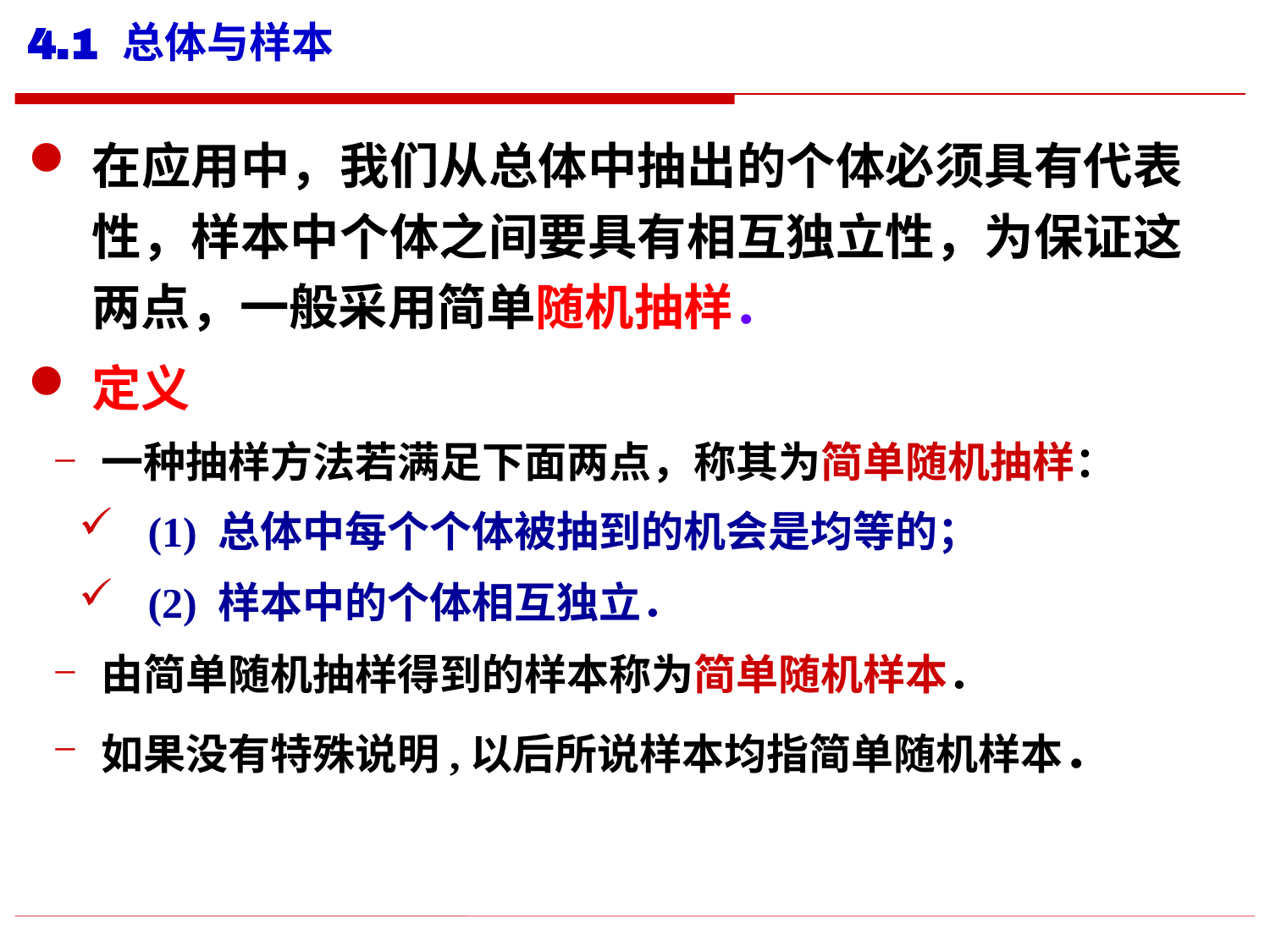

# 4.1 总体与样本
在应用中，我们从总体中抽出的个体必须具有代表性，样本中个体之间要具有相互独立性，为保证这两点，一般采用简单随机抽样．
定义
一种抽样方法若满足下面两点，称其为简单随机抽样：
  (1) 总体中每个个体被抽到的机会是均等的；
  (2) 样本中的个体相互独立．
由简单随机抽样得到的样本称为简单随机样本．
如果没有特殊说明,以后所说样本均指简单随机样本．